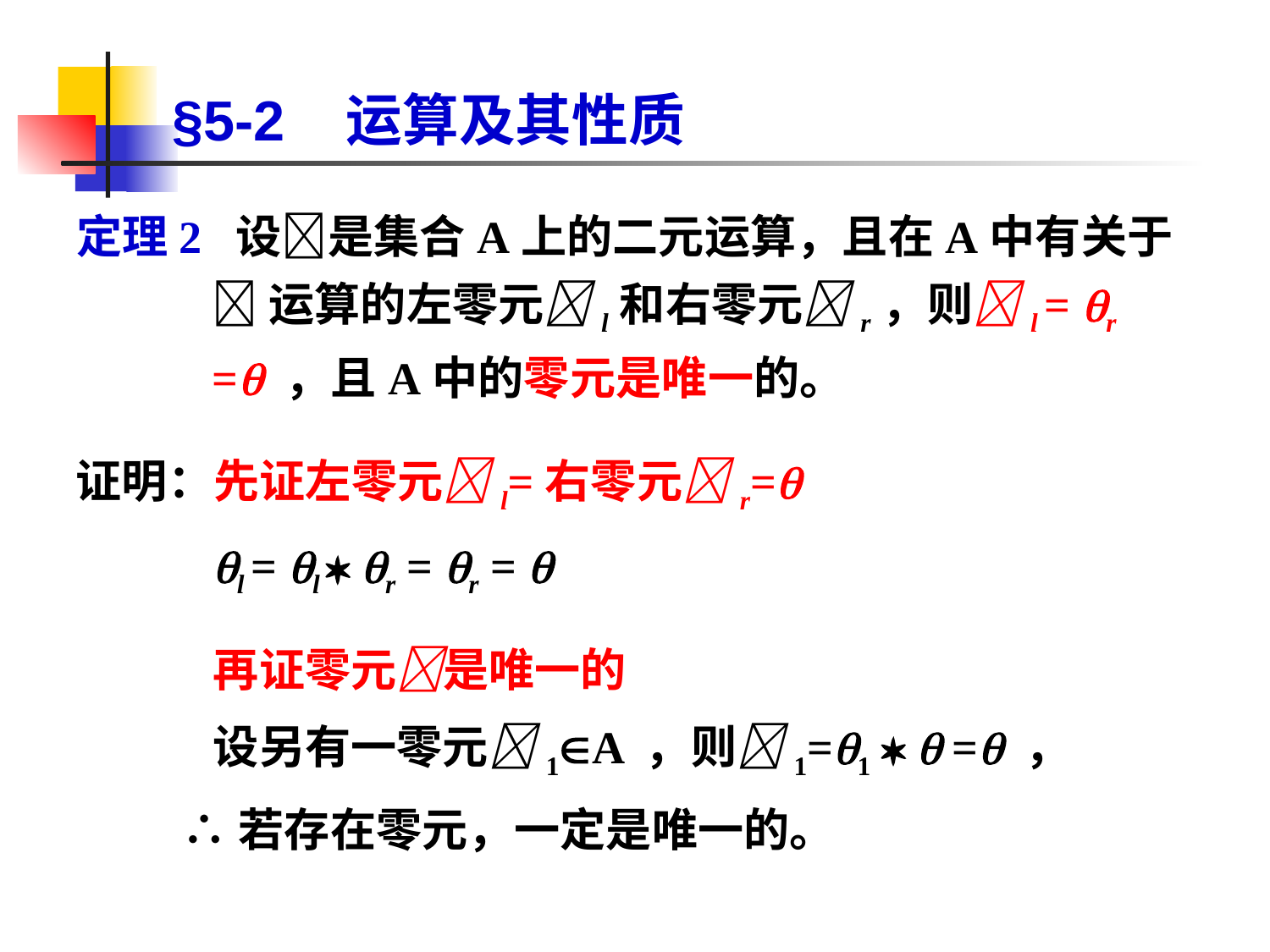

# §5-2   运算及其性质
定理2  设∗是集合A上的二元运算，且在A中有关于∗ 运算的左零元θl和右零元θr，则θl = θr =θ ，且A中的零元是唯一的。
证明：先证左零元θl=右零元θr=θ
            θl = θl ∗ θr = θr = θ
   再证零元θ是唯一的
   设另有一零元θ1∈A ，则θ1=θ1 ∗ θ =θ ，
 ∴若存在零元，一定是唯一的。
27